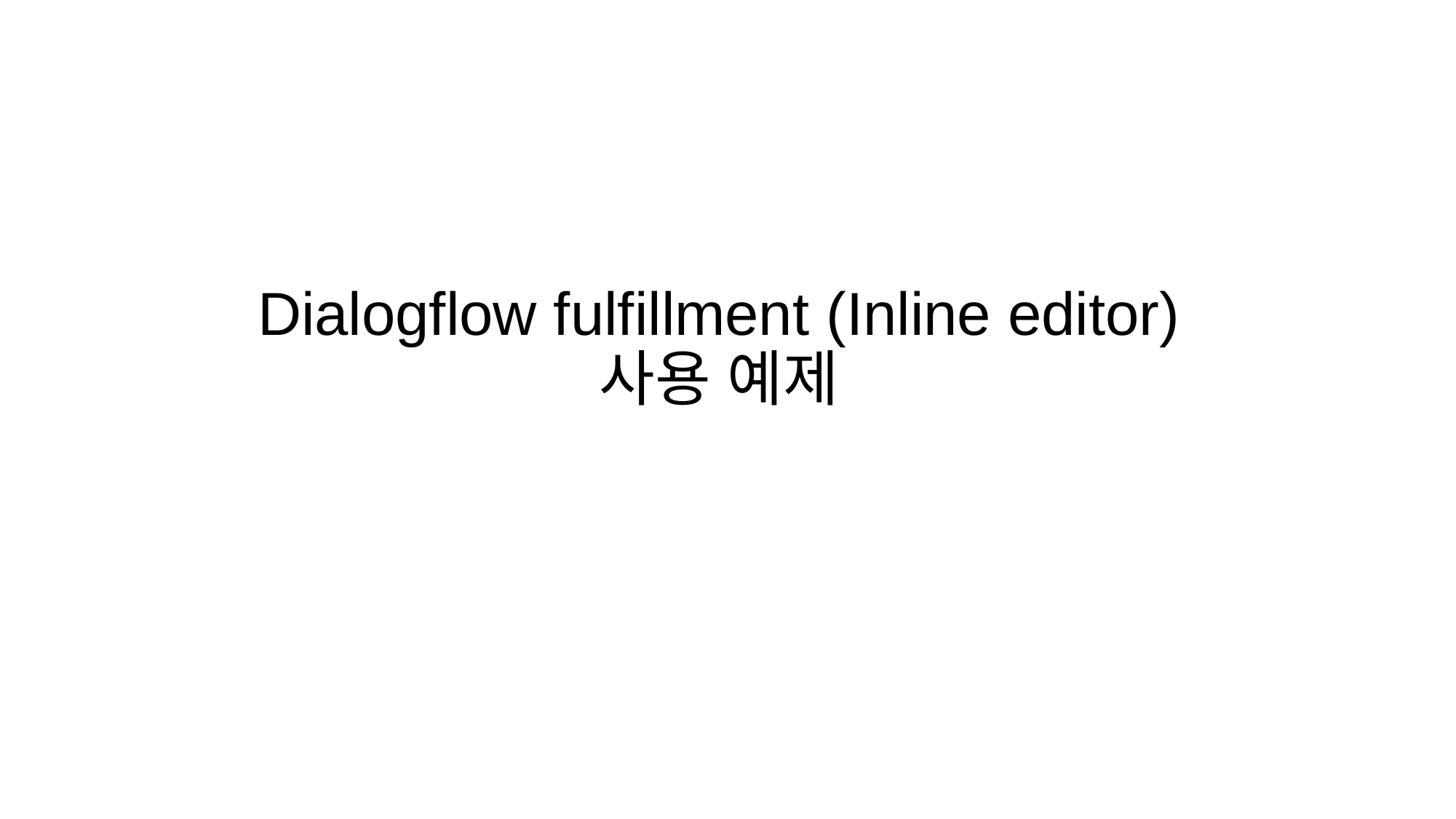

# Dialogflow fulfillment (Inline editor) 사용 예제